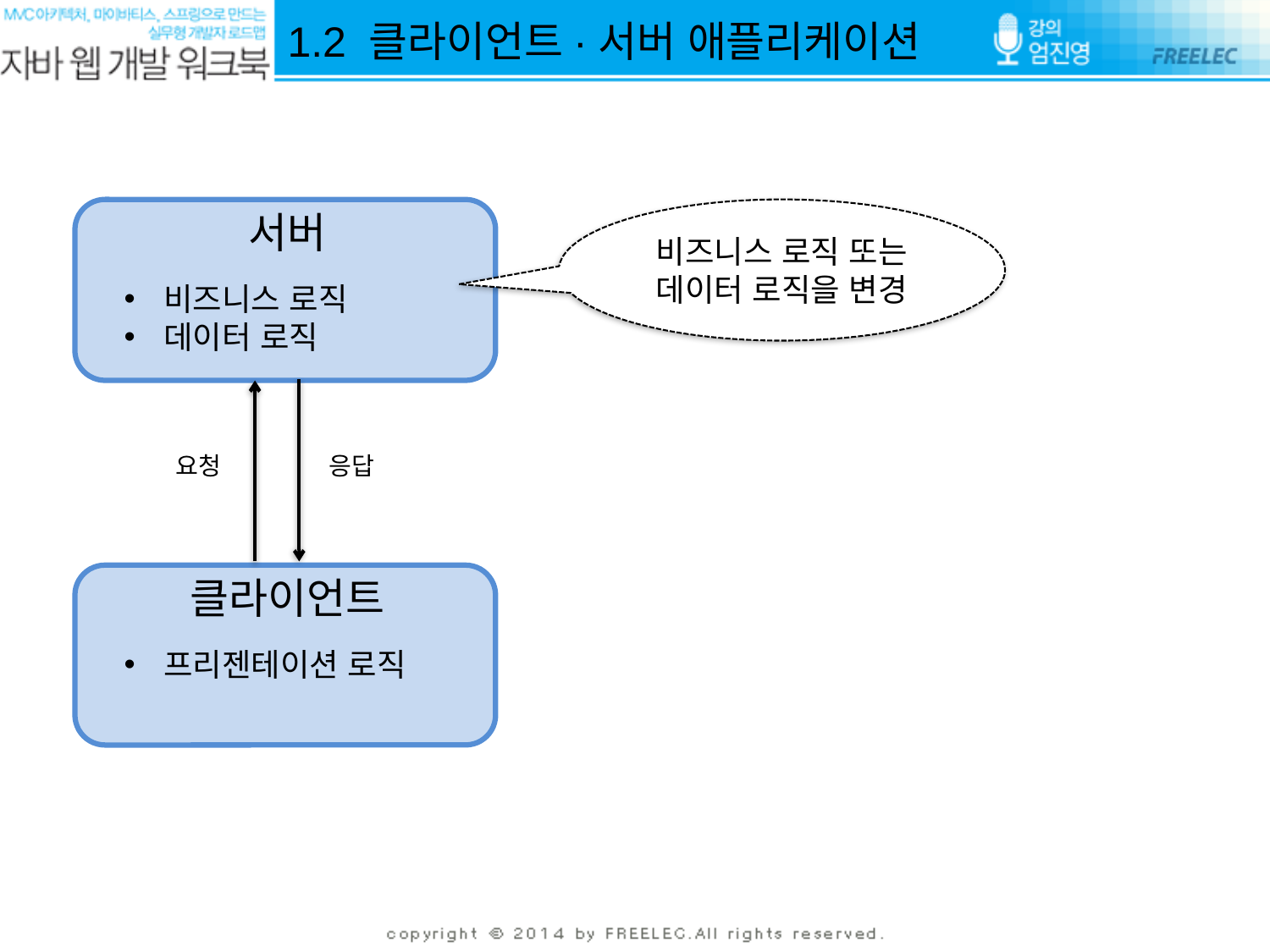

1.2 클라이언트·서버 애플리케이션
서버
비즈니스 로직 또는 데이터 로직을 변경

비즈니스 로직
데이터 로직
요청
응답
클라이언트

프리젠테이션 로직